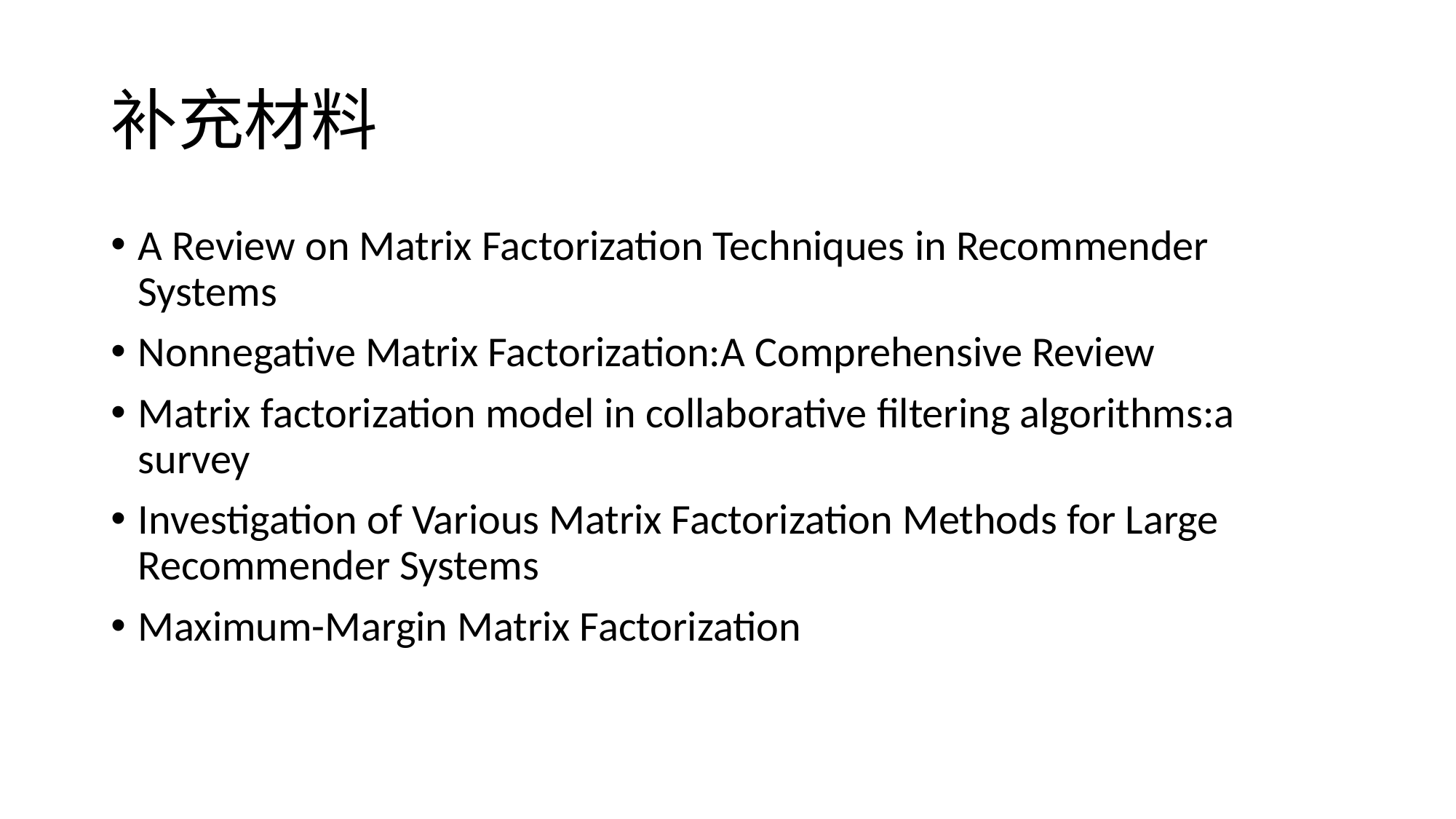

# 补充材料
A Review on Matrix Factorization Techniques in Recommender Systems
Nonnegative Matrix Factorization:A Comprehensive Review
Matrix factorization model in collaborative filtering algorithms:a survey
Investigation of Various Matrix Factorization Methods for Large Recommender Systems
Maximum-Margin Matrix Factorization